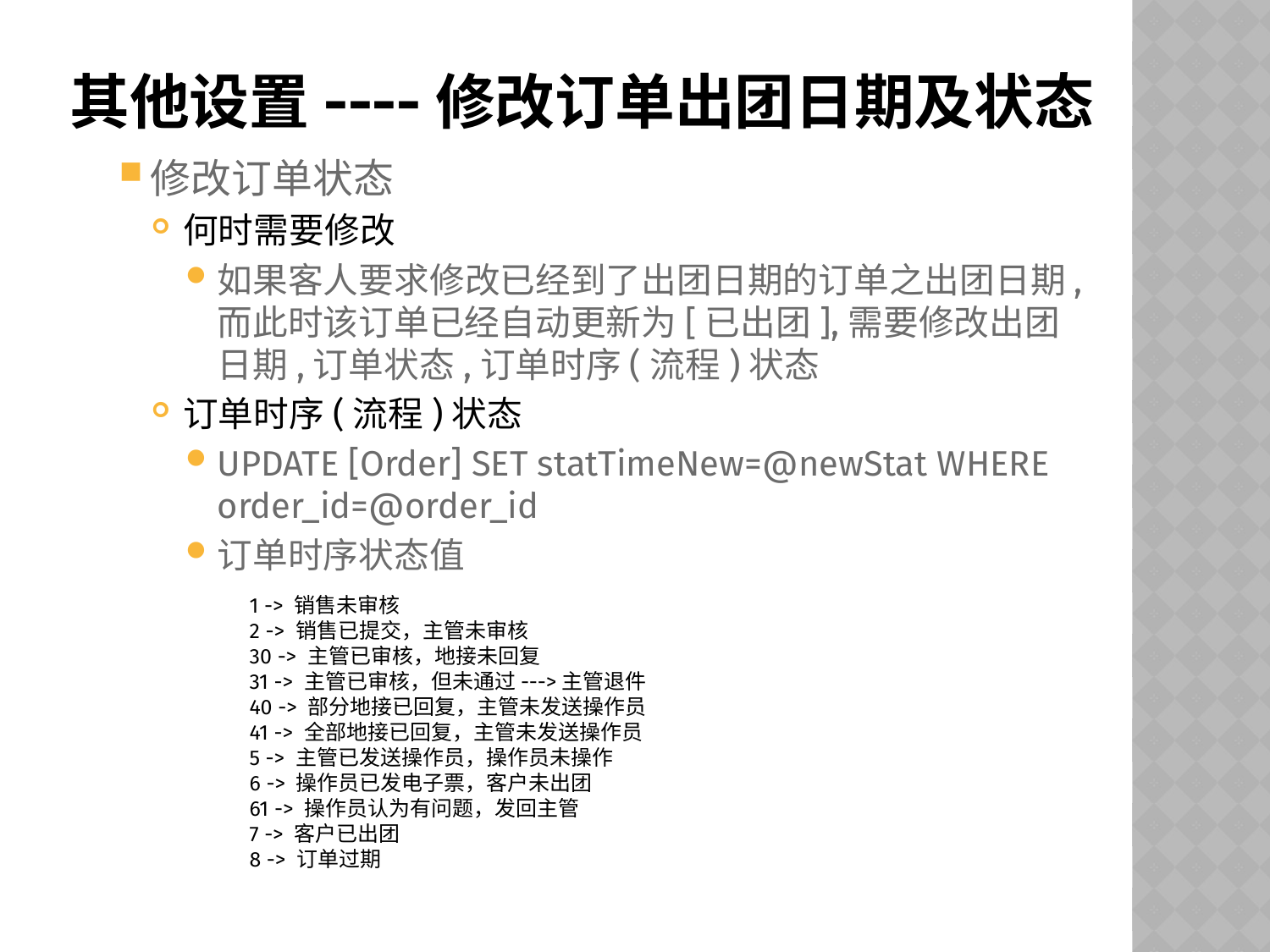

# 其他设置----修改订单出团日期及状态
修改订单状态
何时需要修改
如果客人要求修改已经到了出团日期的订单之出团日期,而此时该订单已经自动更新为[已出团],需要修改出团日期,订单状态,订单时序(流程)状态
订单时序(流程)状态
UPDATE [Order] SET statTimeNew=@newStat WHERE order_id=@order_id
订单时序状态值

1 -> 销售未审核
2 -> 销售已提交，主管未审核
30 -> 主管已审核，地接未回复
31 -> 主管已审核，但未通过--->主管退件
40 -> 部分地接已回复，主管未发送操作员
41 -> 全部地接已回复，主管未发送操作员
5 -> 主管已发送操作员，操作员未操作
6 -> 操作员已发电子票，客户未出团
61 -> 操作员认为有问题，发回主管
7 -> 客户已出团
8 -> 订单过期